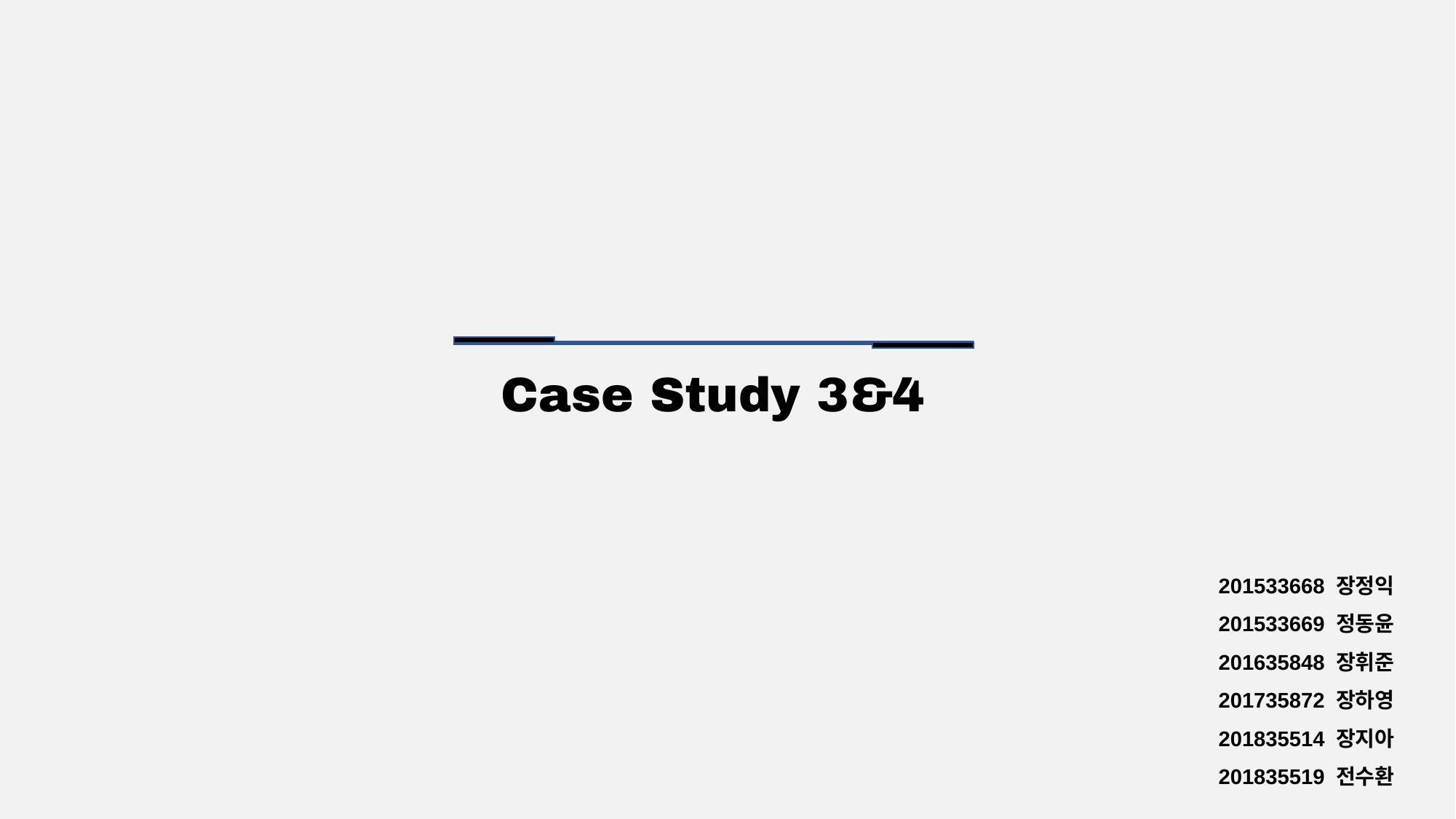

Case Study 3&4
201533668 장정익
201533669 정동윤
201635848 장휘준
201735872 장하영
201835514 장지아
201835519 전수환